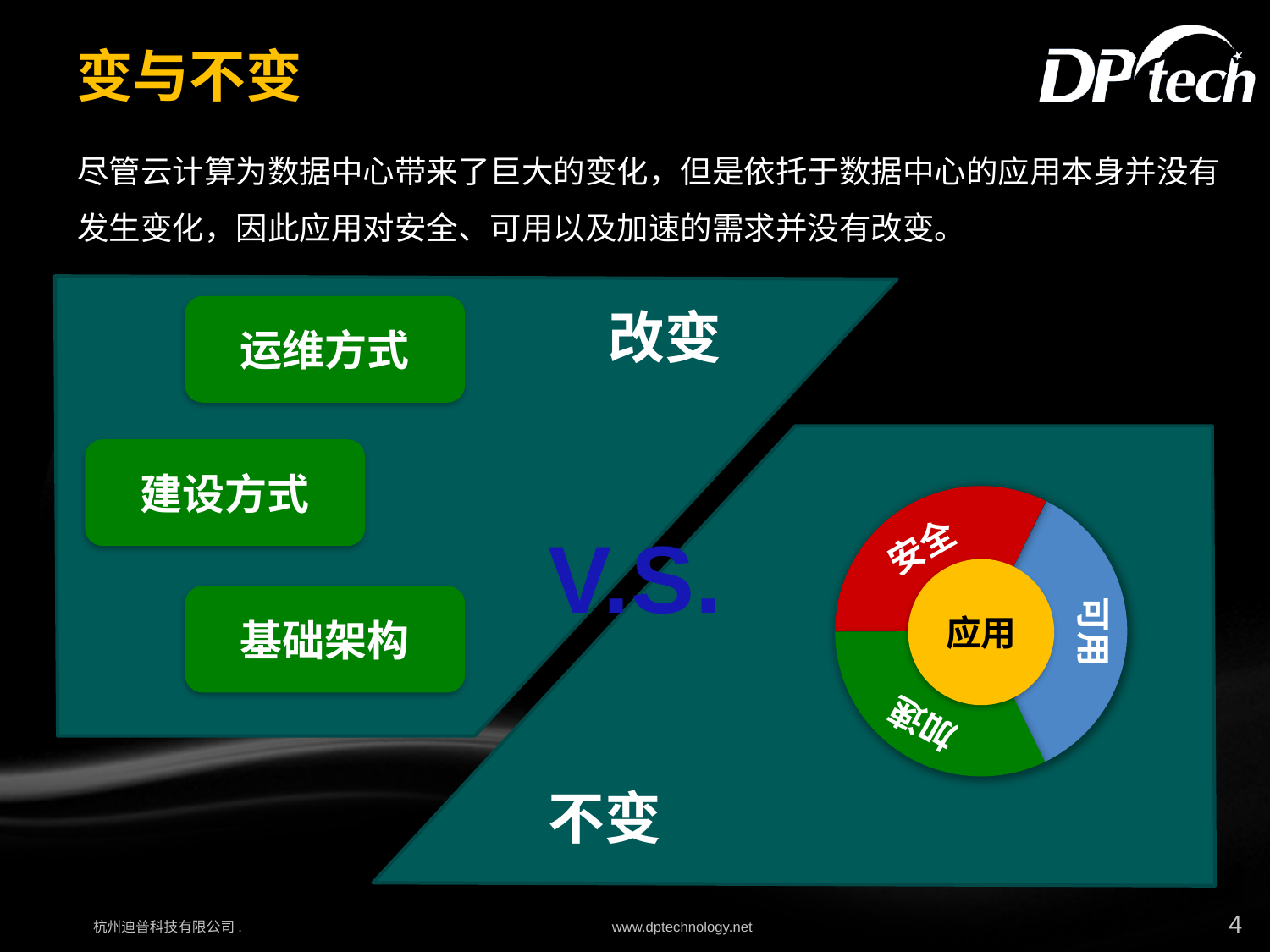

# 变与不变
尽管云计算为数据中心带来了巨大的变化，但是依托于数据中心的应用本身并没有发生变化，因此应用对安全、可用以及加速的需求并没有改变。

运维方式
改变

建设方式

安全
应用
可用
加速
V.S.
基础架构
不变